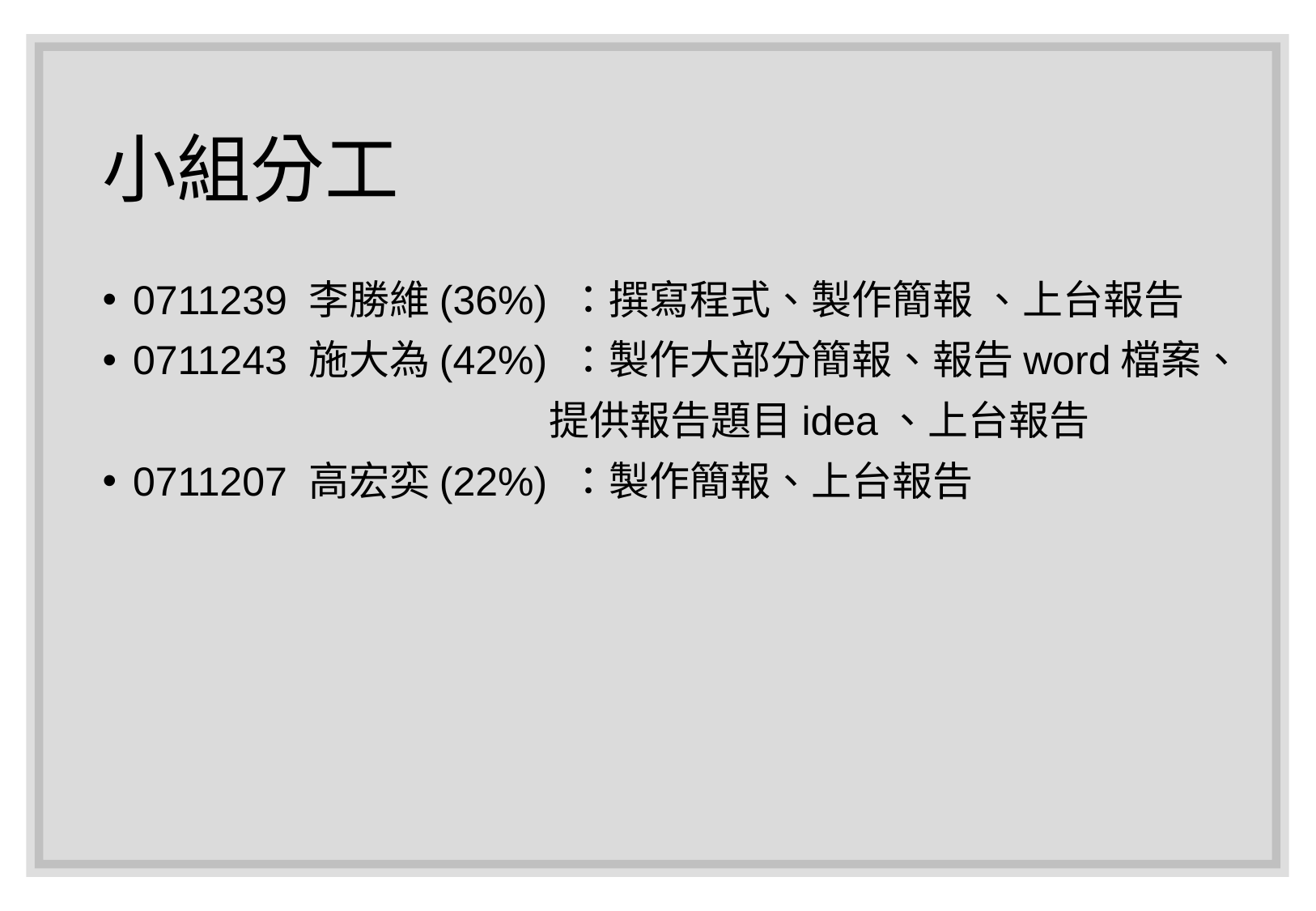

# 小組分工
0711239 李勝維(36%) ：撰寫程式、製作簡報 、上台報告
0711243 施大為(42%) ：製作大部分簡報、報告word檔案、
                                                提供報告題目idea、上台報告
0711207 高宏奕(22%) ：製作簡報、上台報告